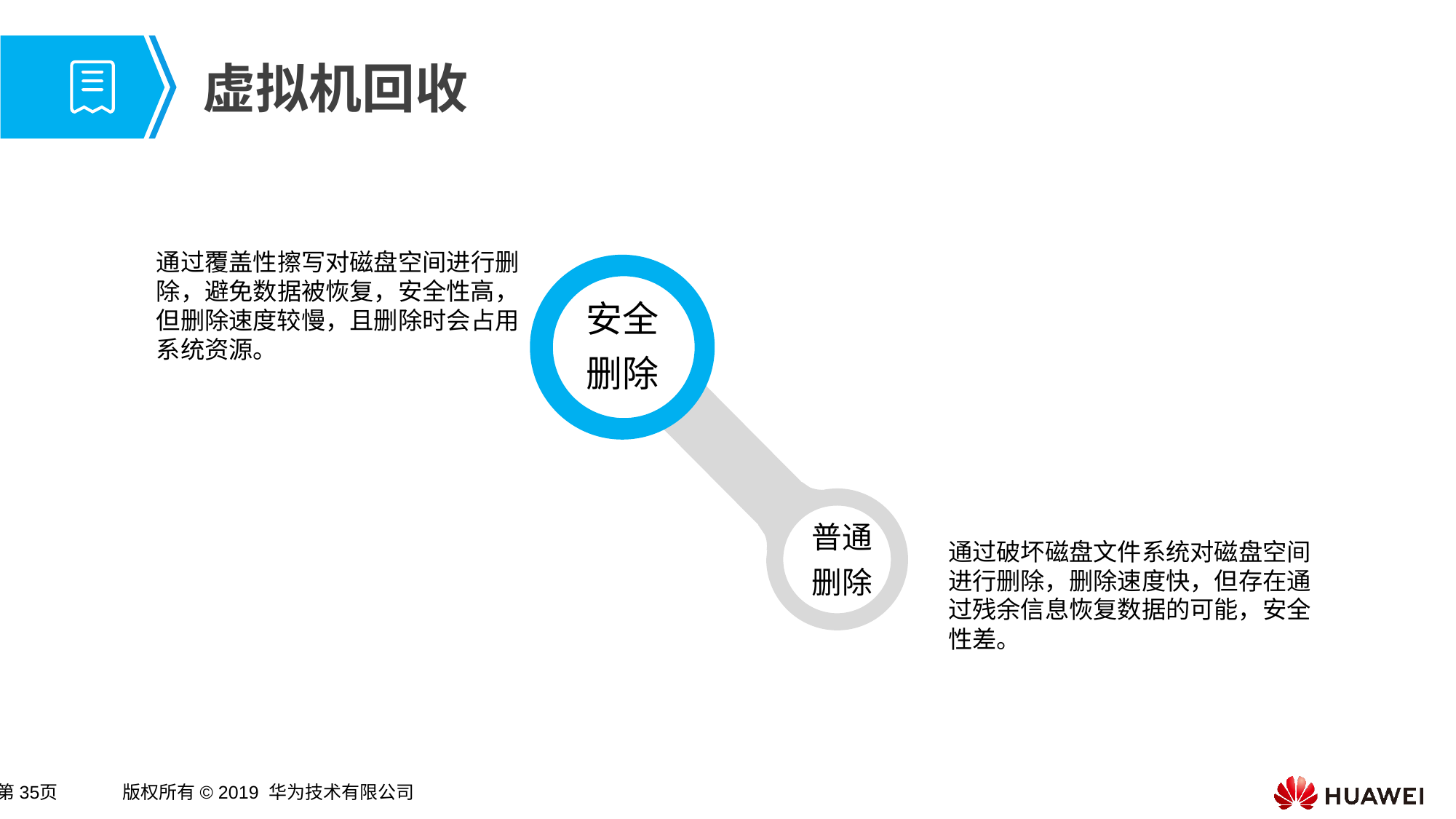

# 虚拟机回收
通过覆盖性擦写对磁盘空间进行删除，避免数据被恢复，安全性高，但删除速度较慢，且删除时会占用系统资源。

安全
删除

普通
删除
通过破坏磁盘文件系统对磁盘空间进行删除，删除速度快，但存在通过残余信息恢复数据的可能，安全性差。